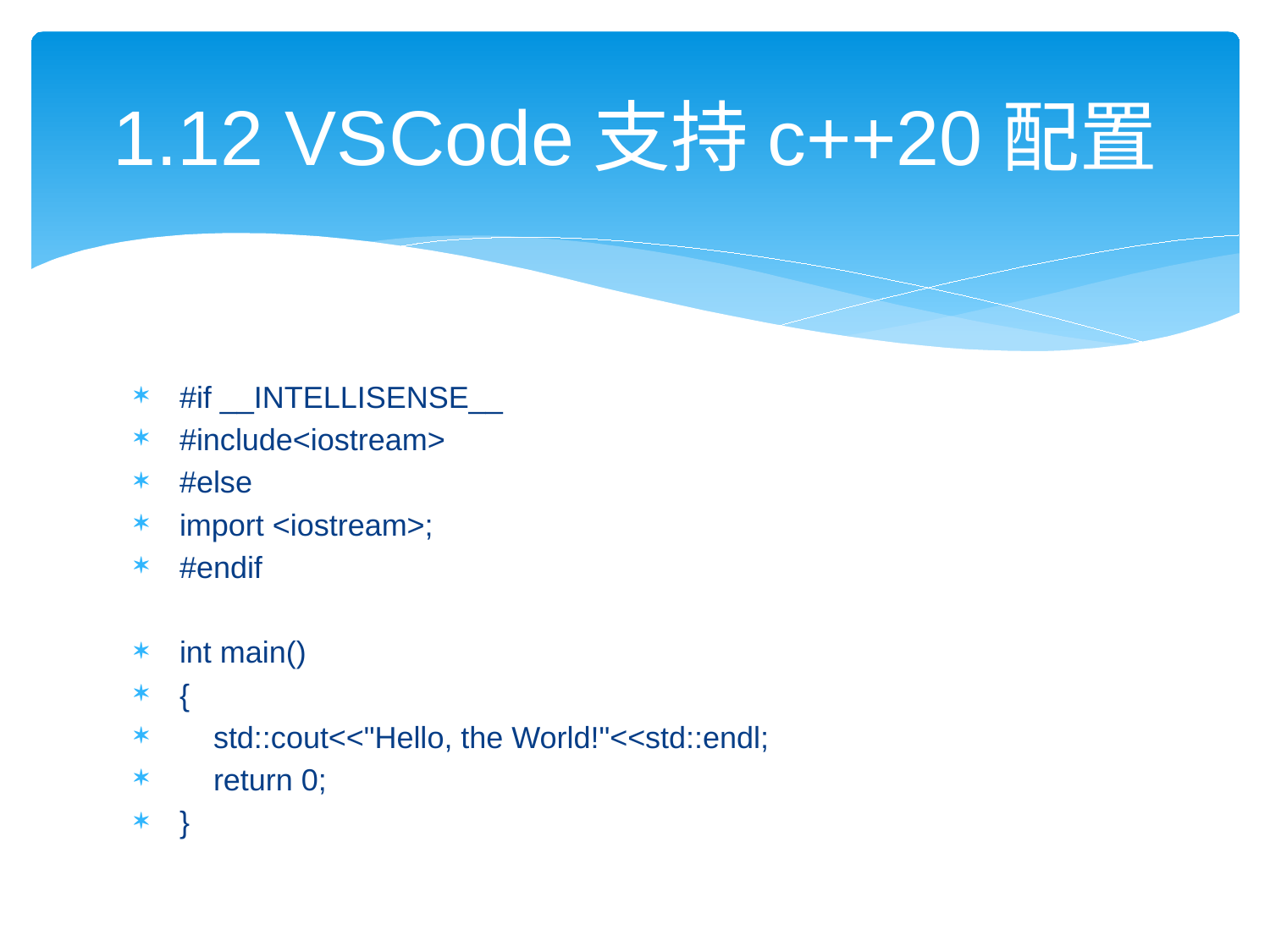

# 1.12 VSCode支持c++20配置
#if __INTELLISENSE__
#include<iostream>
#else
import <iostream>;
#endif

int main()
{
    std::cout<<"Hello, the World!"<<std::endl;
    return 0;
}